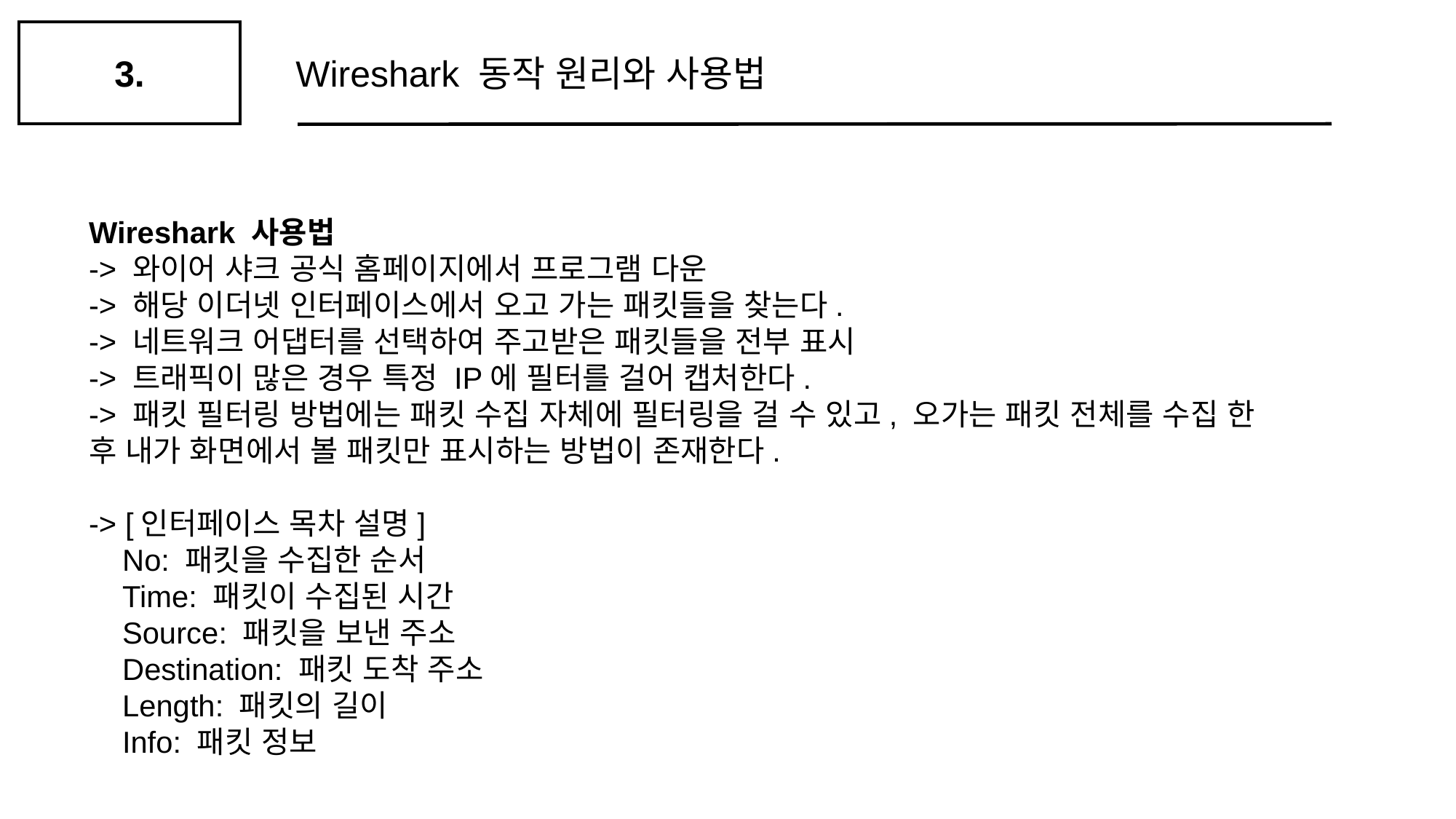

3.
Wireshark 동작 원리와 사용법
Wireshark 사용법
-> 와이어 샤크 공식 홈페이지에서 프로그램 다운
-> 해당 이더넷 인터페이스에서 오고 가는 패킷들을 찾는다.
-> 네트워크 어댑터를 선택하여 주고받은 패킷들을 전부 표시
-> 트래픽이 많은 경우 특정 IP에 필터를 걸어 캡처한다.
-> 패킷 필터링 방법에는 패킷 수집 자체에 필터링을 걸 수 있고, 오가는 패킷 전체를 수집 한 후 내가 화면에서 볼 패킷만 표시하는 방법이 존재한다.

-> [인터페이스 목차 설명]
    No: 패킷을 수집한 순서
    Time: 패킷이 수집된 시간
    Source: 패킷을 보낸 주소
    Destination: 패킷 도착 주소
    Length: 패킷의 길이
    Info: 패킷 정보